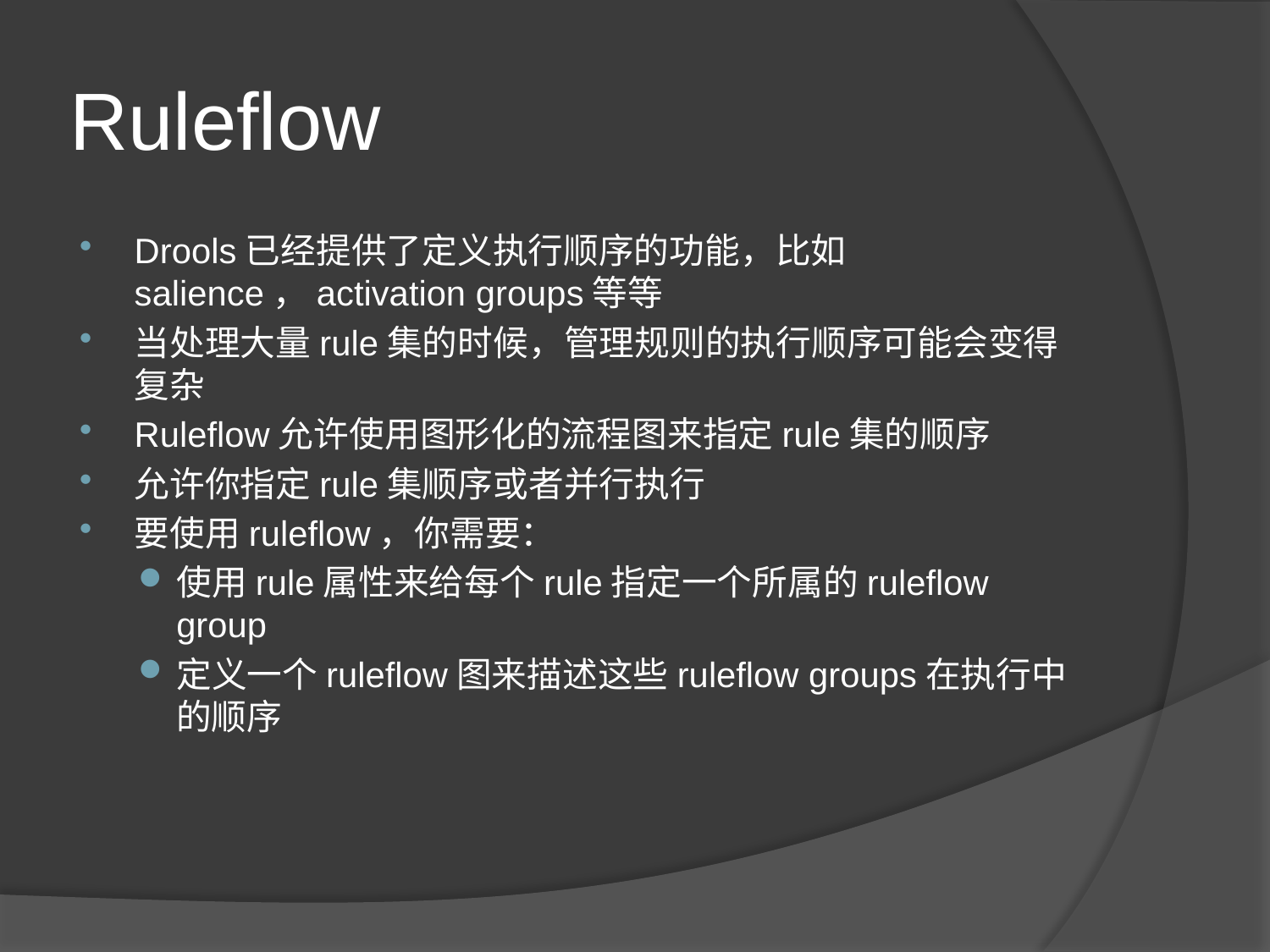

# Ruleflow
Drools已经提供了定义执行顺序的功能，比如salience，activation groups等等
当处理大量rule集的时候，管理规则的执行顺序可能会变得复杂
Ruleflow允许使用图形化的流程图来指定rule集的顺序
允许你指定rule集顺序或者并行执行
要使用ruleflow，你需要：
使用rule属性来给每个rule指定一个所属的ruleflow group
定义一个ruleflow图来描述这些ruleflow groups在执行中的顺序